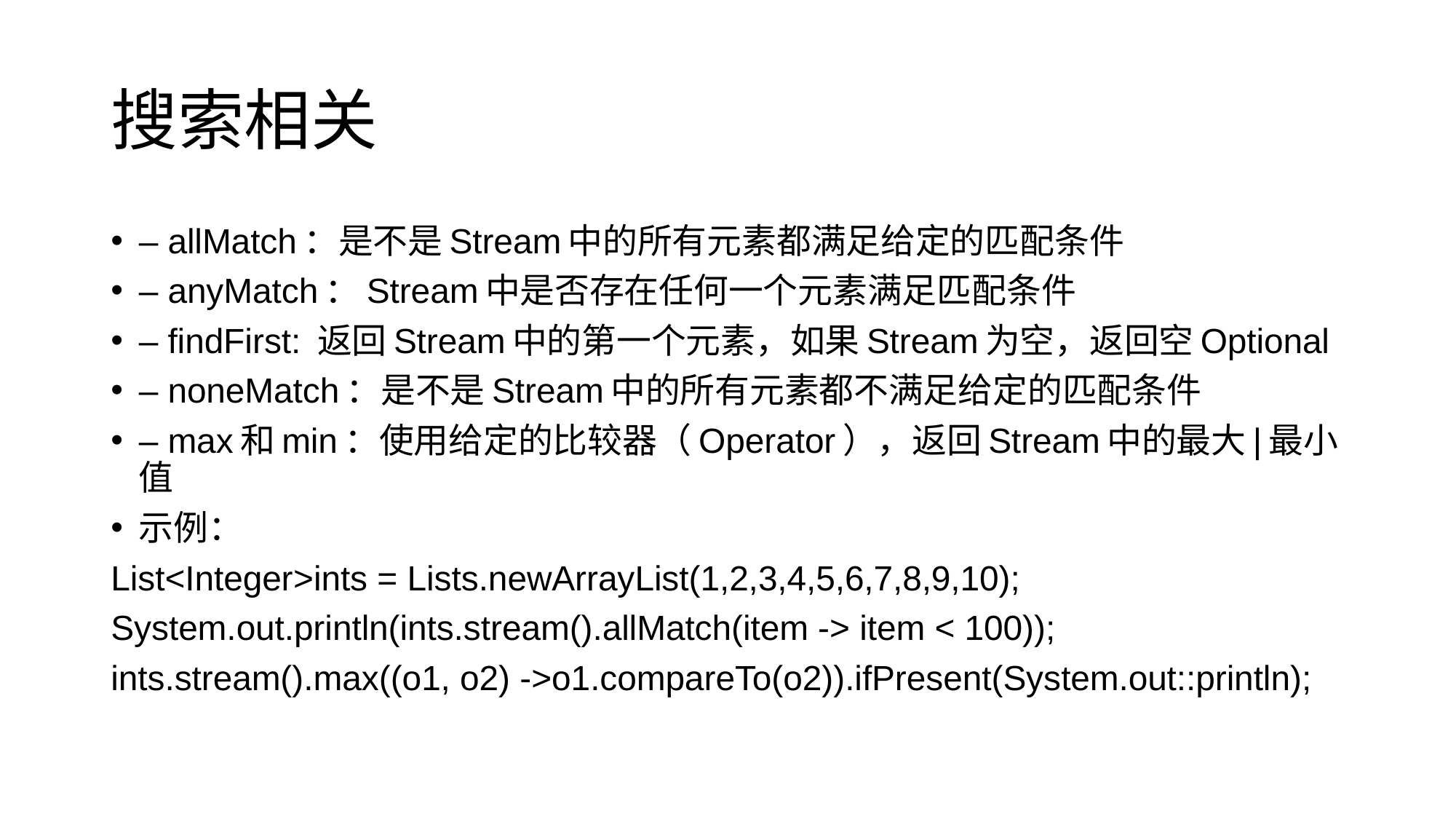

# 搜索相关
– allMatch：是不是Stream中的所有元素都满足给定的匹配条件
– anyMatch：Stream中是否存在任何一个元素满足匹配条件
– findFirst: 返回Stream中的第一个元素，如果Stream为空，返回空Optional
– noneMatch：是不是Stream中的所有元素都不满足给定的匹配条件
– max和min：使用给定的比较器（Operator），返回Stream中的最大|最小值
示例：
List<Integer>ints = Lists.newArrayList(1,2,3,4,5,6,7,8,9,10);
System.out.println(ints.stream().allMatch(item -> item < 100));
ints.stream().max((o1, o2) ->o1.compareTo(o2)).ifPresent(System.out::println);